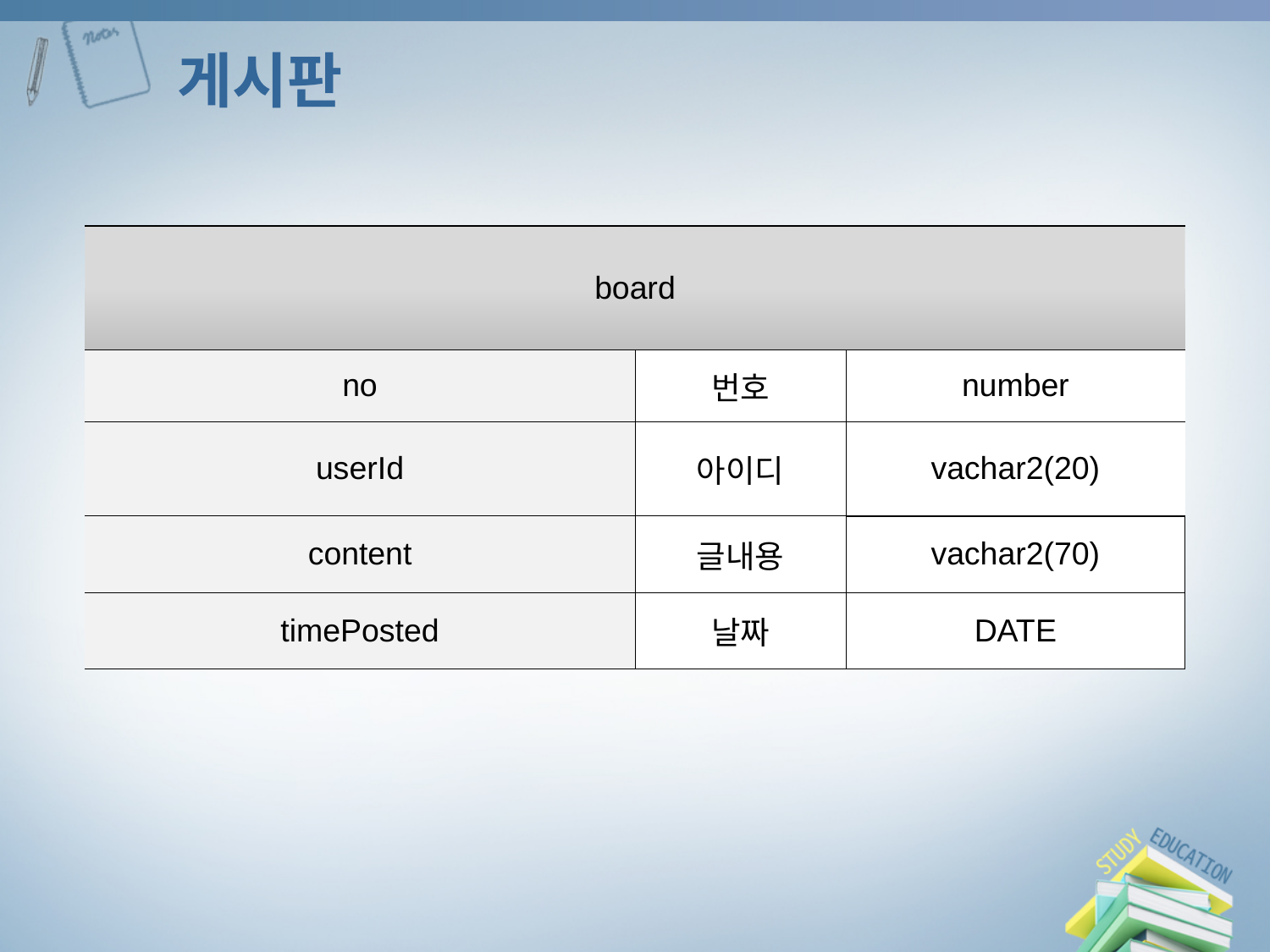

# 게시판
| board |  |  |
| --- | --- | --- |
| no | 번호 | number |
| userId | 아이디 | vachar2(20) |
| content | 글내용 | vachar2(70) |
| timePosted | 날짜 | DATE |